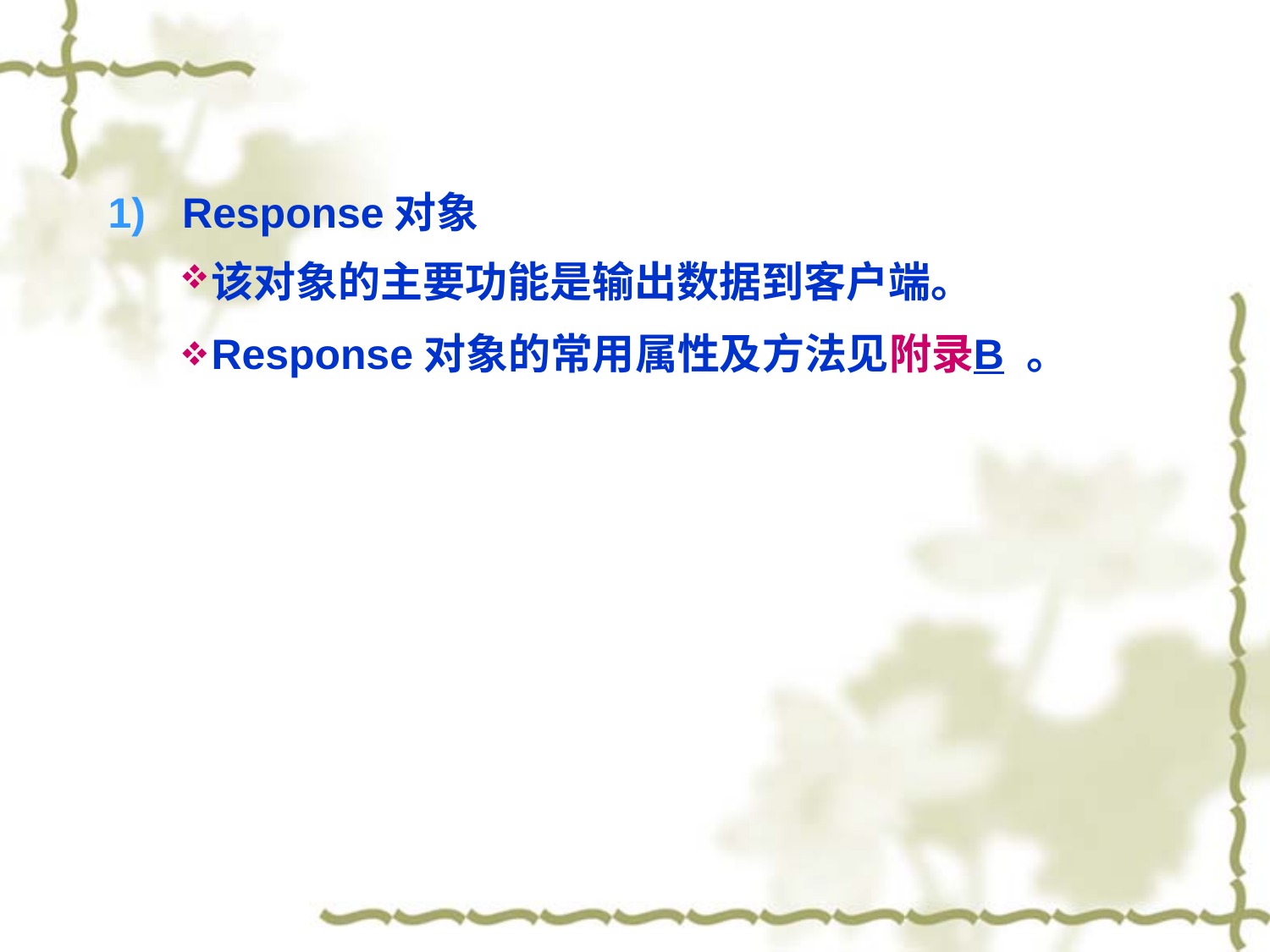

Response对象
该对象的主要功能是输出数据到客户端。
Response对象的常用属性及方法见附录B 。